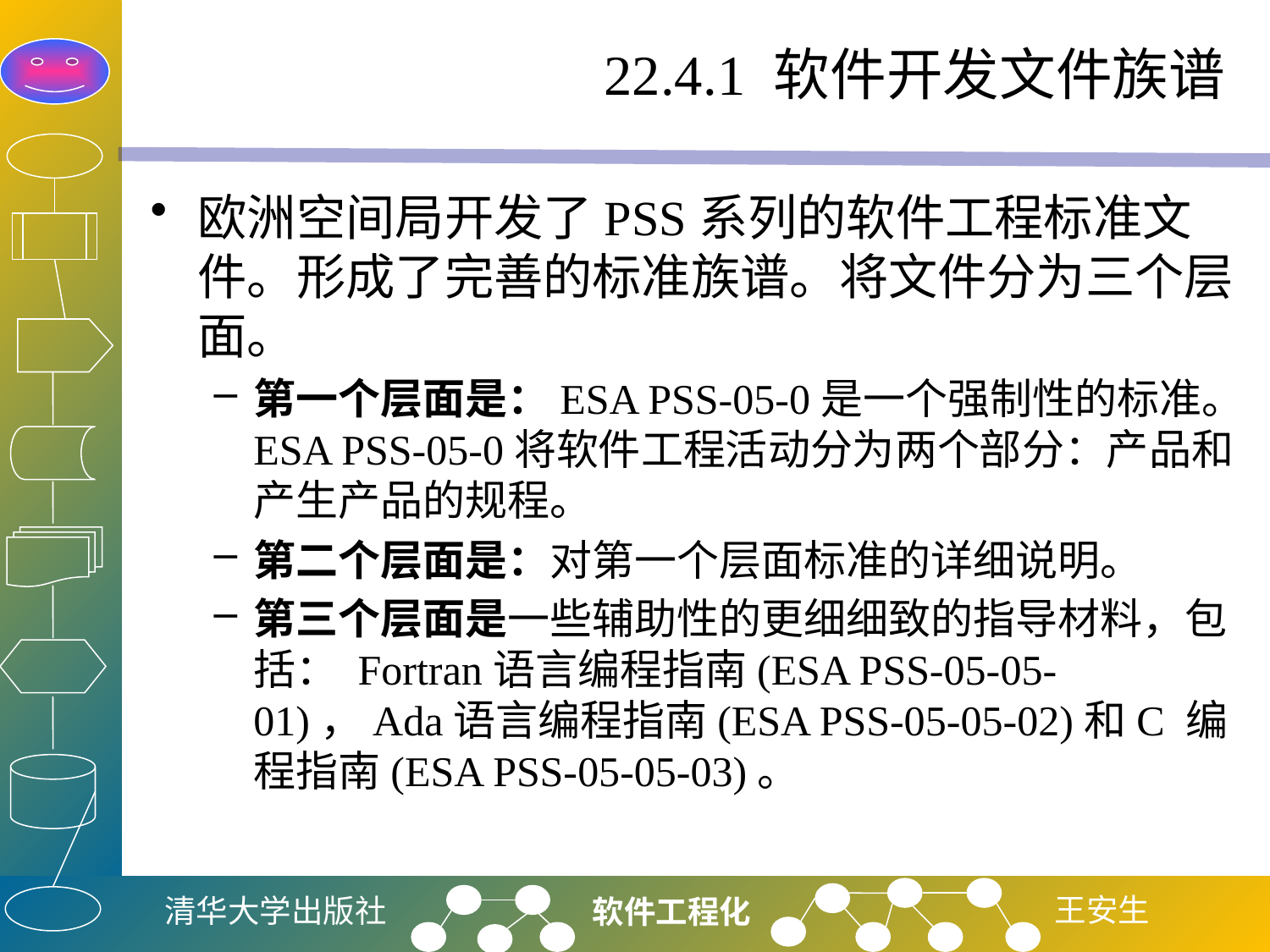

# 22.4.1 软件开发文件族谱
欧洲空间局开发了PSS系列的软件工程标准文件。形成了完善的标准族谱。将文件分为三个层面。
第一个层面是：ESA PSS-05-0是一个强制性的标准。ESA PSS-05-0将软件工程活动分为两个部分：产品和产生产品的规程。
第二个层面是：对第一个层面标准的详细说明。
第三个层面是一些辅助性的更细细致的指导材料，包括： Fortran语言编程指南(ESA PSS-05-05-01)，Ada语言编程指南(ESA PSS-05-05-02)和C 编程指南(ESA PSS-05-05-03)。